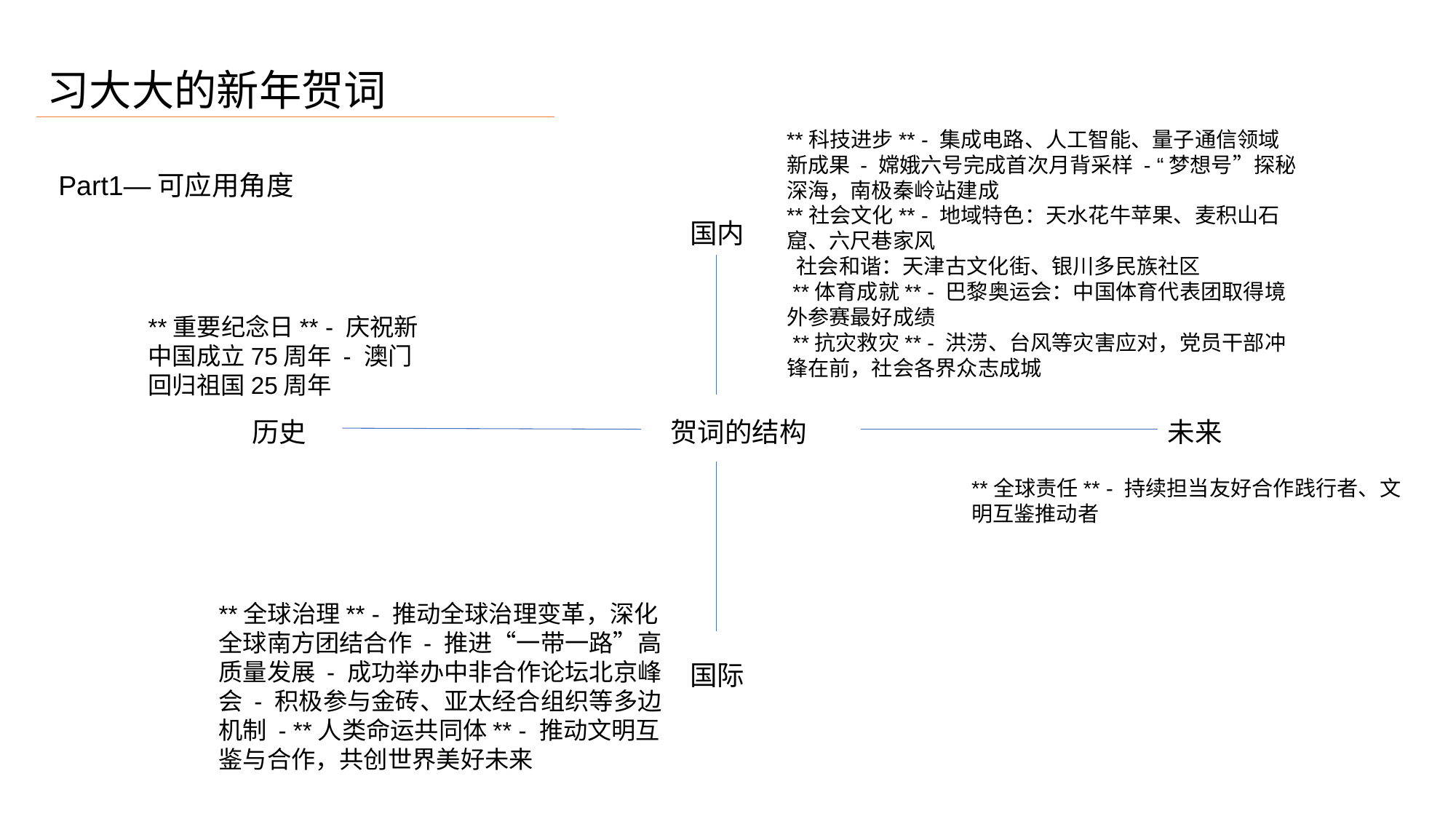

习大大的新年贺词
**科技进步** - 集成电路、人工智能、量子通信领域新成果 - 嫦娥六号完成首次月背采样 - “梦想号”探秘深海，南极秦岭站建成
**社会文化** - 地域特色：天水花牛苹果、麦积山石窟、六尺巷家风
 社会和谐：天津古文化街、银川多民族社区
 **体育成就** - 巴黎奥运会：中国体育代表团取得境外参赛最好成绩
 **抗灾救灾** - 洪涝、台风等灾害应对，党员干部冲锋在前，社会各界众志成城
Part1—可应用角度
国内
**重要纪念日** - 庆祝新中国成立75周年 - 澳门回归祖国25周年
历史
贺词的结构
未来
**全球责任** - 持续担当友好合作践行者、文明互鉴推动者
**全球治理** - 推动全球治理变革，深化全球南方团结合作 - 推进“一带一路”高质量发展 - 成功举办中非合作论坛北京峰会 - 积极参与金砖、亚太经合组织等多边机制 - **人类命运共同体** - 推动文明互鉴与合作，共创世界美好未来
国际